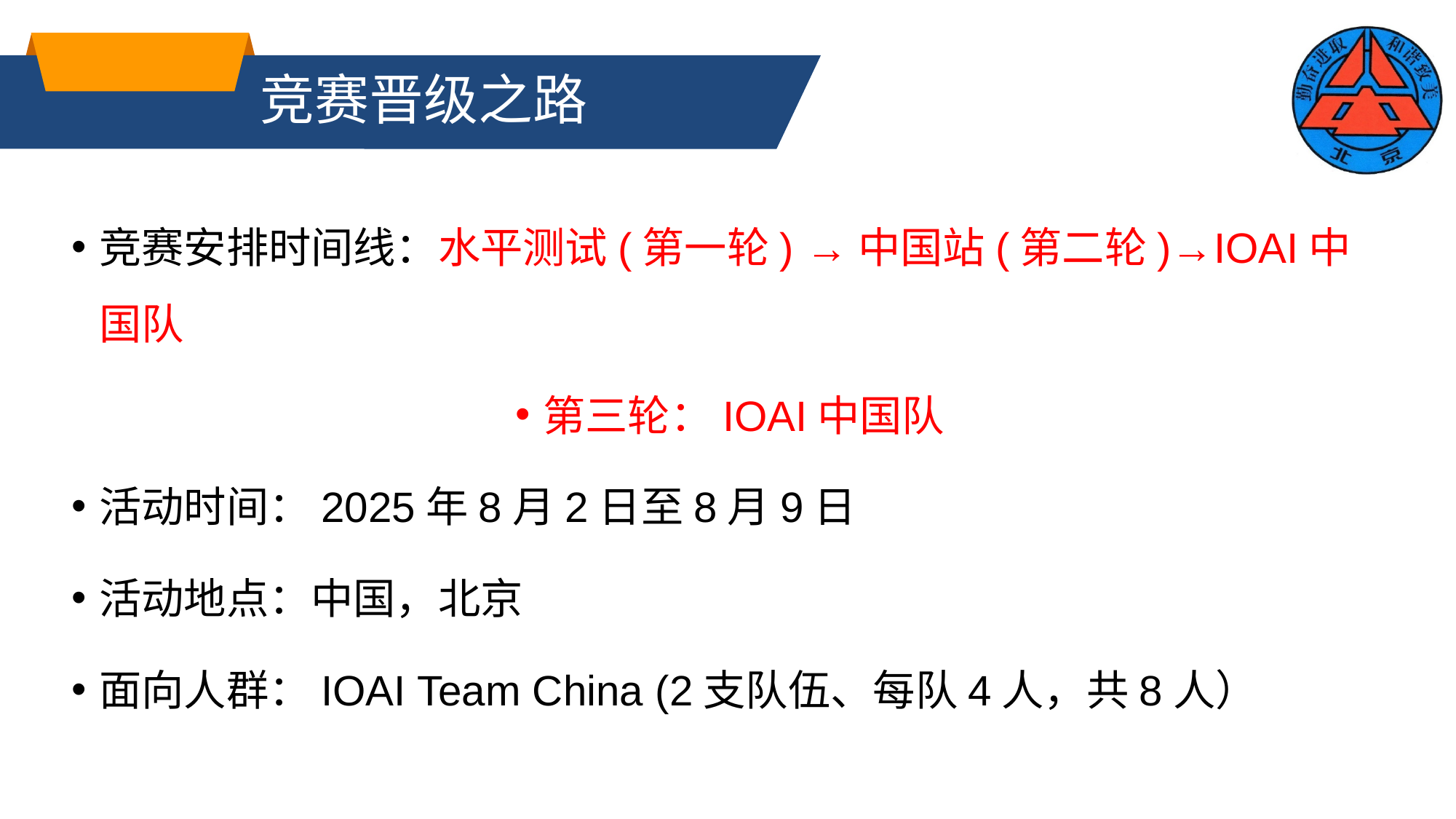

# 竞赛晋级之路
竞赛安排时间线：水平测试(第一轮) →中国站(第二轮)→IOAI中国队
第三轮：IOAI中国队
活动时间：2025年8月2日至8月9日
活动地点：中国，北京
面向人群：IOAI Team China (2支队伍、每队4人，共8人）